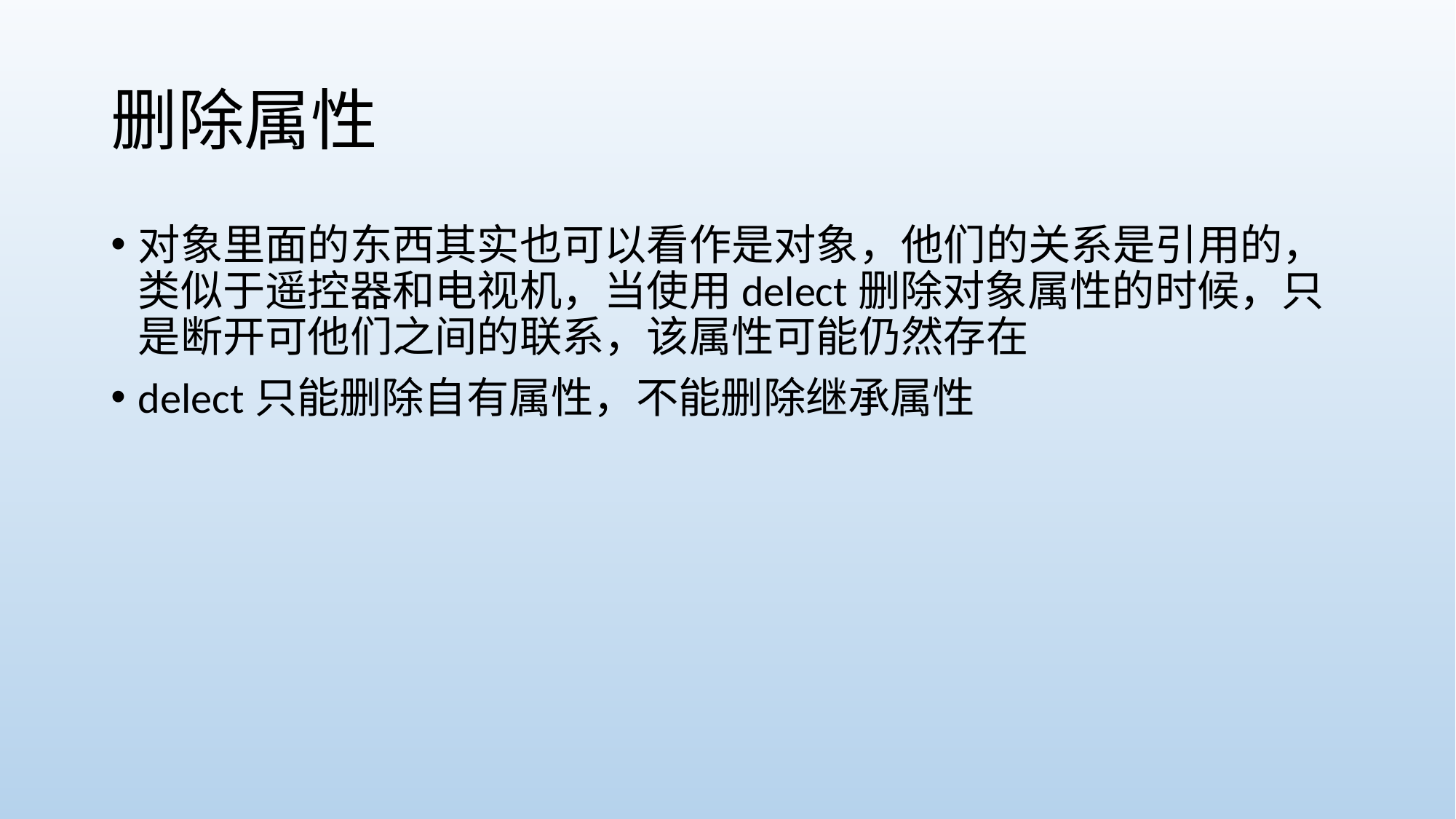

# 删除属性
对象里面的东西其实也可以看作是对象，他们的关系是引用的，类似于遥控器和电视机，当使用delect删除对象属性的时候，只是断开可他们之间的联系，该属性可能仍然存在
delect只能删除自有属性，不能删除继承属性